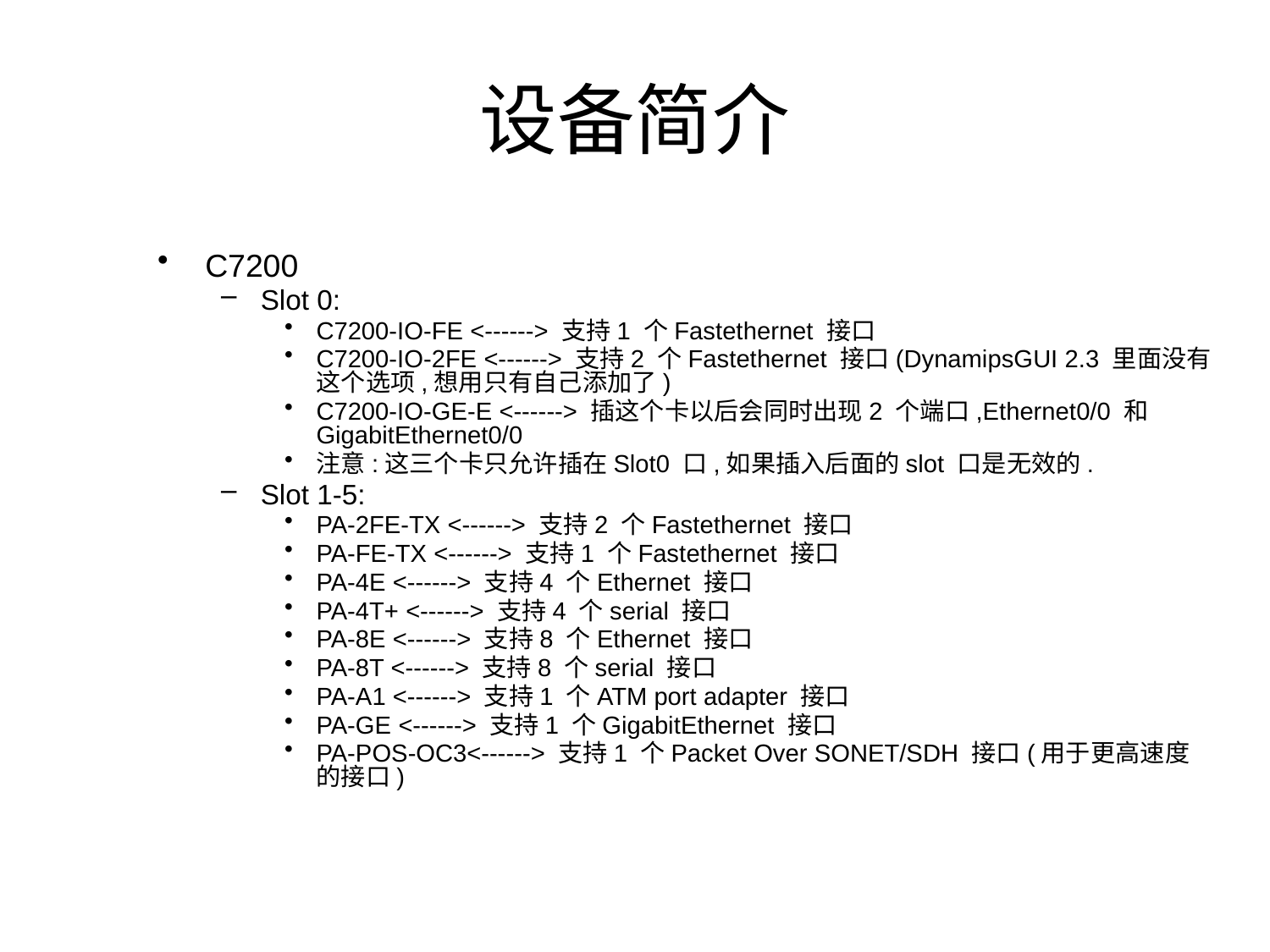

# 设备简介
C7200
Slot 0:
C7200-IO-FE <------> 支持1 个Fastethernet 接口
C7200-IO-2FE <------> 支持2 个Fastethernet 接口(DynamipsGUI 2.3 里面没有这个选项,想用只有自己添加了)
C7200-IO-GE-E <------> 插这个卡以后会同时出现2 个端口,Ethernet0/0 和GigabitEthernet0/0
注意:这三个卡只允许插在Slot0 口,如果插入后面的slot 口是无效的.
Slot 1-5:
PA-2FE-TX <------> 支持2 个Fastethernet 接口
PA-FE-TX <------> 支持1 个Fastethernet 接口
PA-4E <------> 支持4 个Ethernet 接口
PA-4T+ <------> 支持4 个serial 接口
PA-8E <------> 支持8 个Ethernet 接口
PA-8T <------> 支持8 个serial 接口
PA-A1 <------> 支持1 个ATM port adapter 接口
PA-GE <------> 支持1 个GigabitEthernet 接口
PA-POS-OC3<------> 支持1 个Packet Over SONET/SDH 接口(用于更高速度的接口)